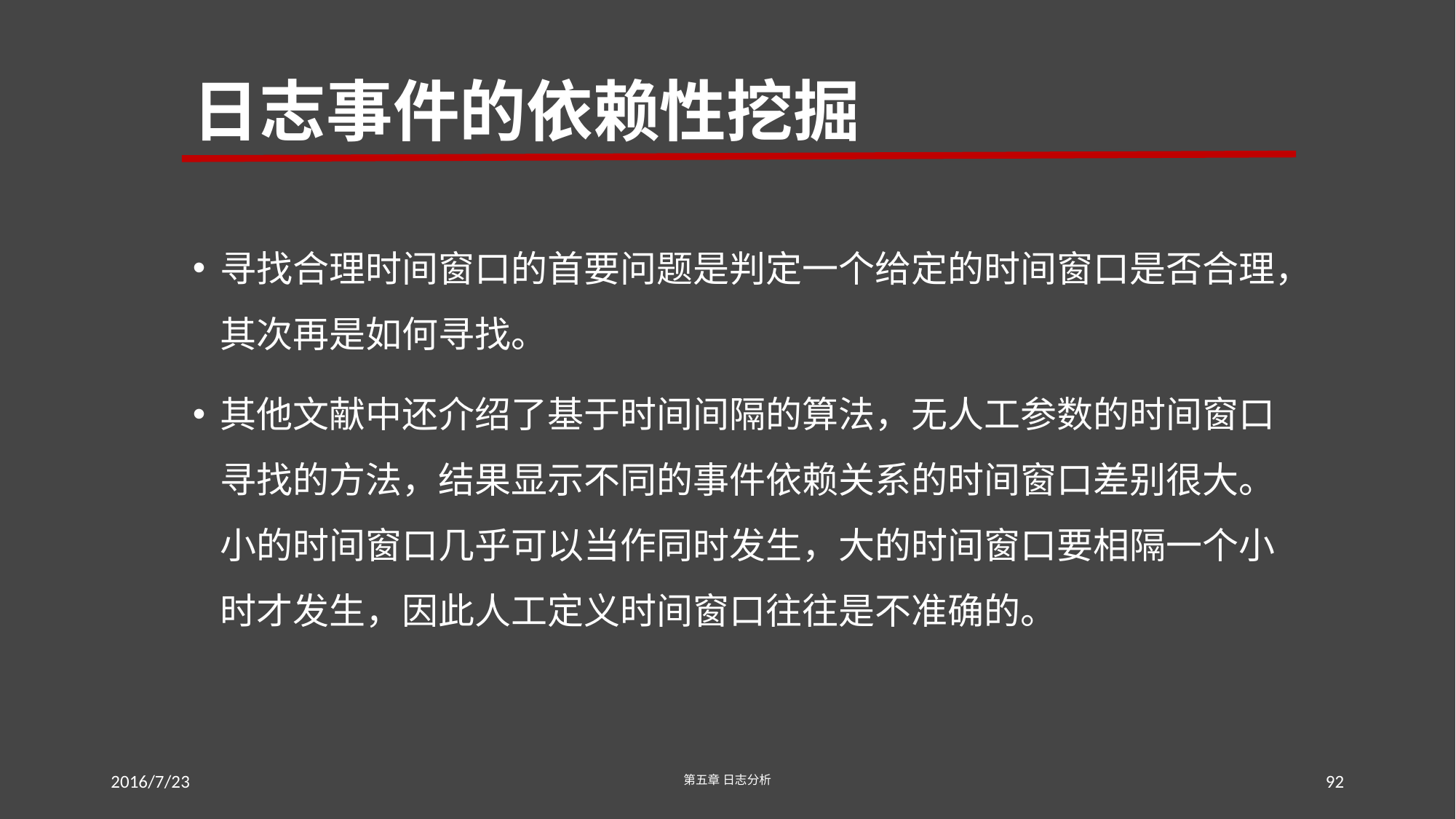

# 日志事件的依赖性挖掘
寻找合理时间窗口的首要问题是判定一个给定的时间窗口是否合理，其次再是如何寻找。
其他文献中还介绍了基于时间间隔的算法，无人工参数的时间窗口寻找的方法，结果显示不同的事件依赖关系的时间窗口差别很大。小的时间窗口几乎可以当作同时发生，大的时间窗口要相隔一个小时才发生，因此人工定义时间窗口往往是不准确的。
2016/7/23
第五章 日志分析
92